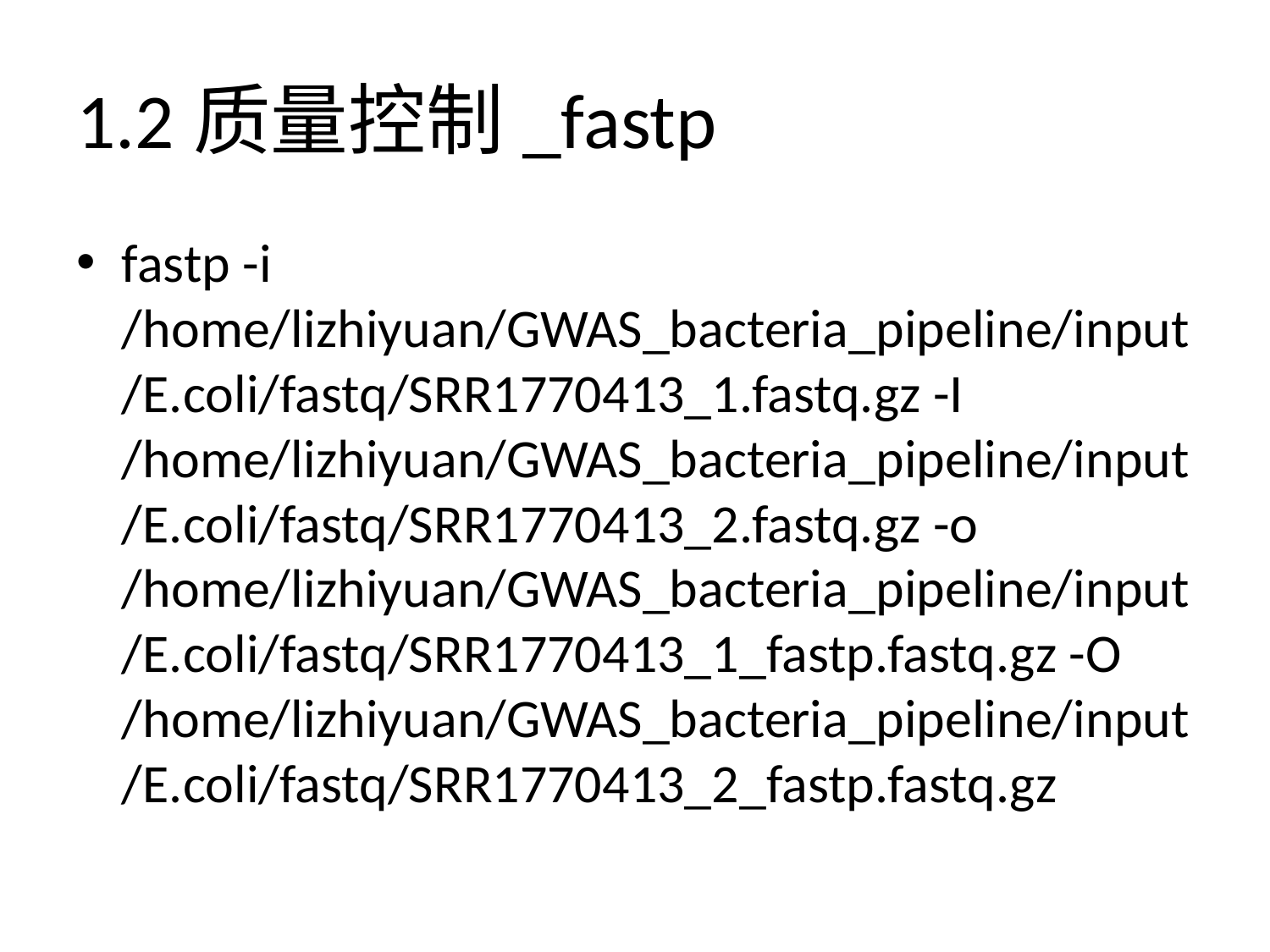

# 1.2质量控制_fastp
fastp -i /home/lizhiyuan/GWAS_bacteria_pipeline/input/E.coli/fastq/SRR1770413_1.fastq.gz -I /home/lizhiyuan/GWAS_bacteria_pipeline/input/E.coli/fastq/SRR1770413_2.fastq.gz -o /home/lizhiyuan/GWAS_bacteria_pipeline/input/E.coli/fastq/SRR1770413_1_fastp.fastq.gz -O /home/lizhiyuan/GWAS_bacteria_pipeline/input/E.coli/fastq/SRR1770413_2_fastp.fastq.gz